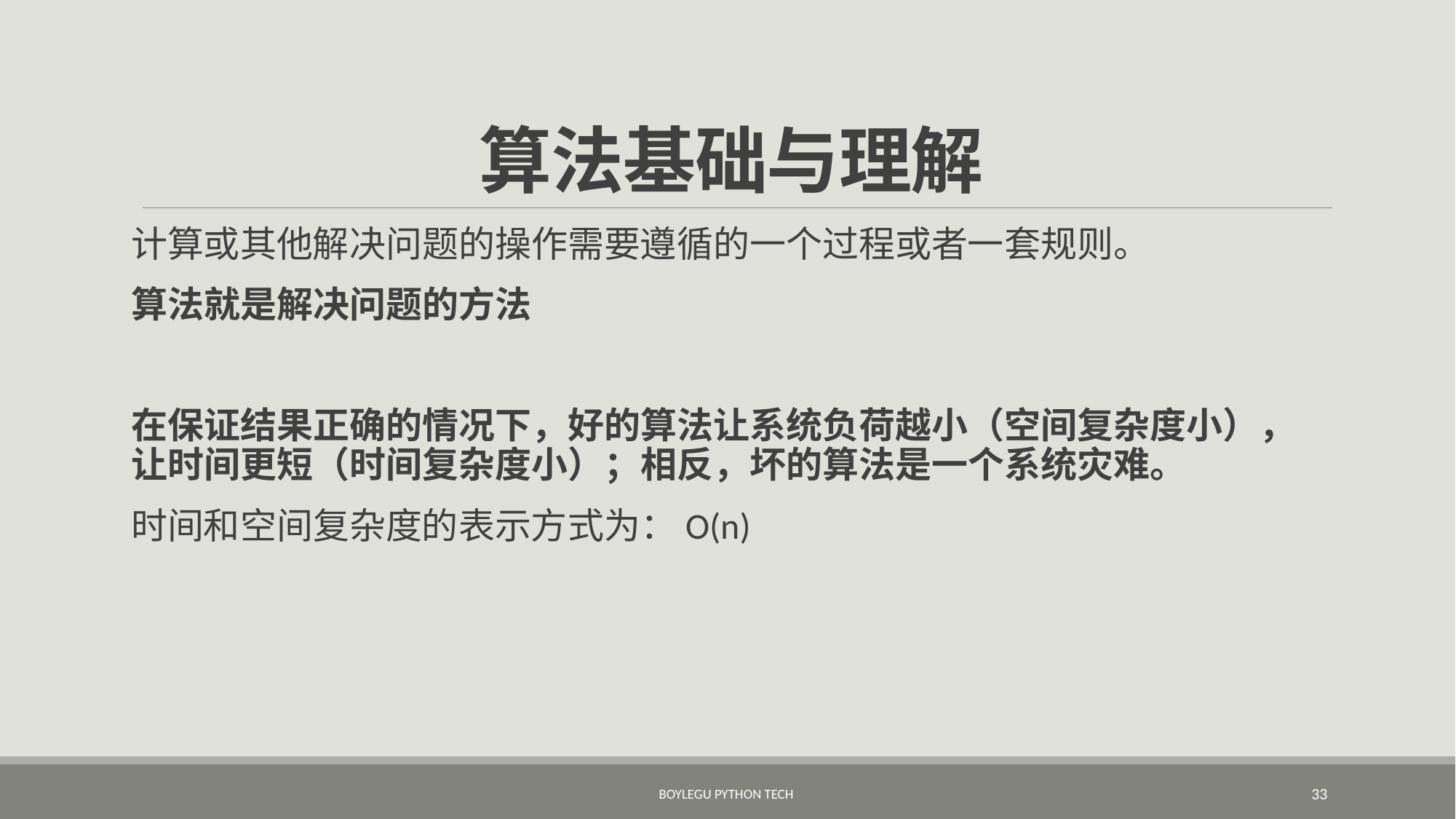

# 算法基础与理解
计算或其他解决问题的操作需要遵循的一个过程或者一套规则。
算法就是解决问题的方法

在保证结果正确的情况下，好的算法让系统负荷越小（空间复杂度小），让时间更短（时间复杂度小）；相反，坏的算法是一个系统灾难。
时间和空间复杂度的表示方式为：O(n)
BoyleGu Python Tech
33